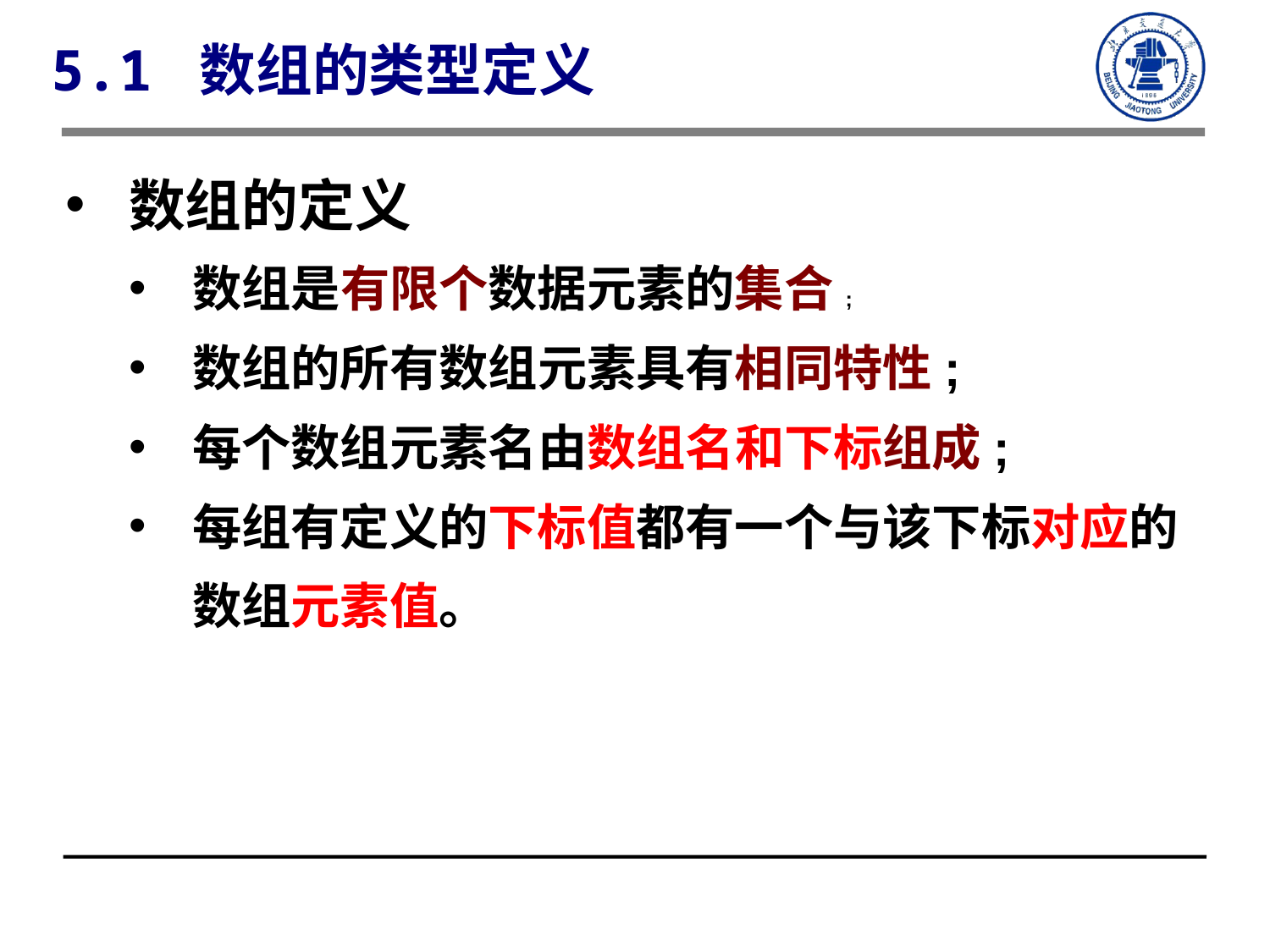

5.1 数组的类型定义
数组的定义
数组是有限个数据元素的集合;
数组的所有数组元素具有相同特性;
每个数组元素名由数组名和下标组成;
每组有定义的下标值都有一个与该下标对应的数组元素值。